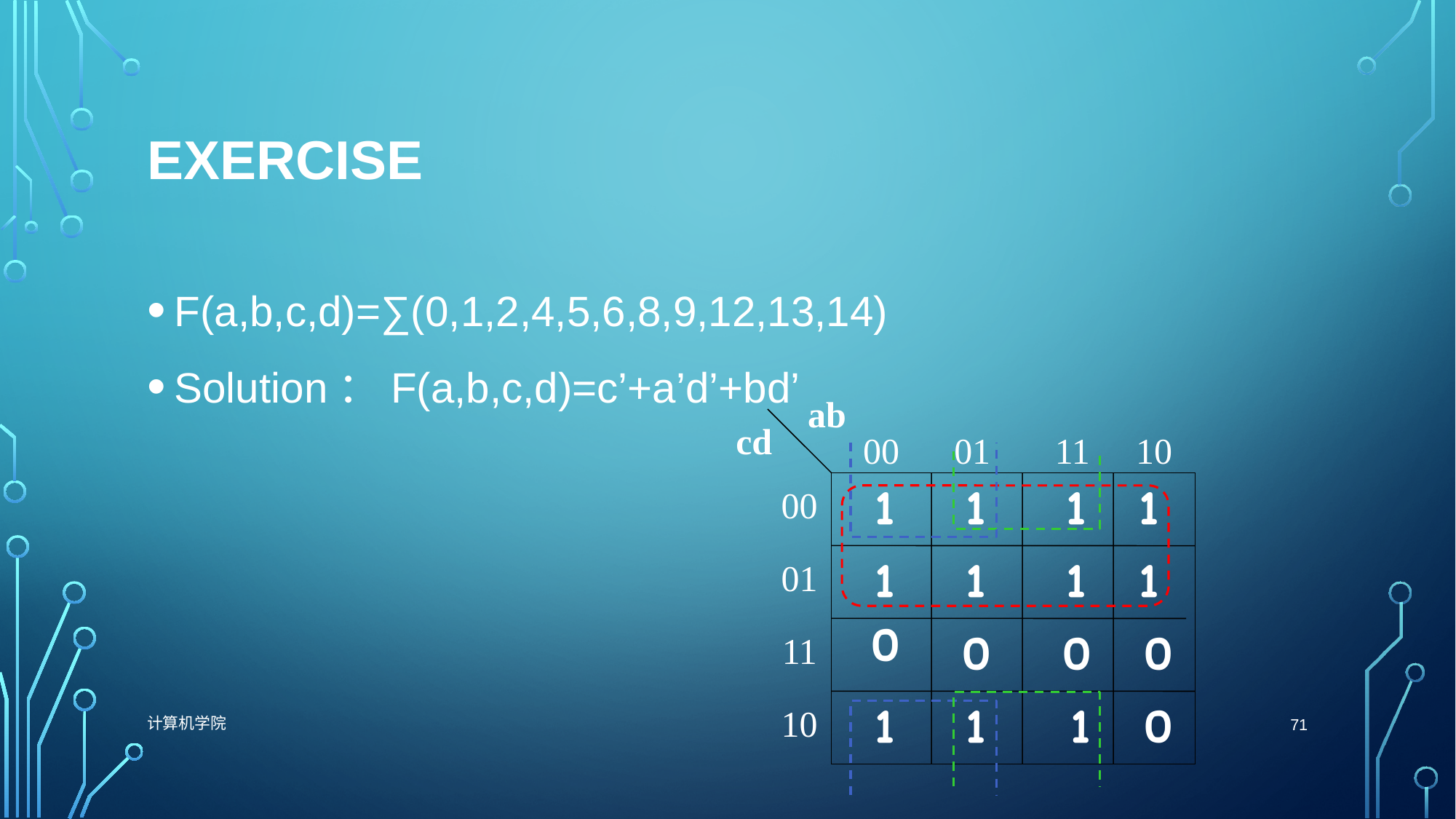

# Exercise
F(a,b,c,d)=∑(0,1,2,4,5,6,8,9,12,13,14)
Solution：F(a,b,c,d)=c’+a’d’+bd’

ab

cd
00
01
11
10
00
1
1
1
1
01
1
1
1
1
0
11
0
0
0
10
1
1
1
0

71
计算机学院